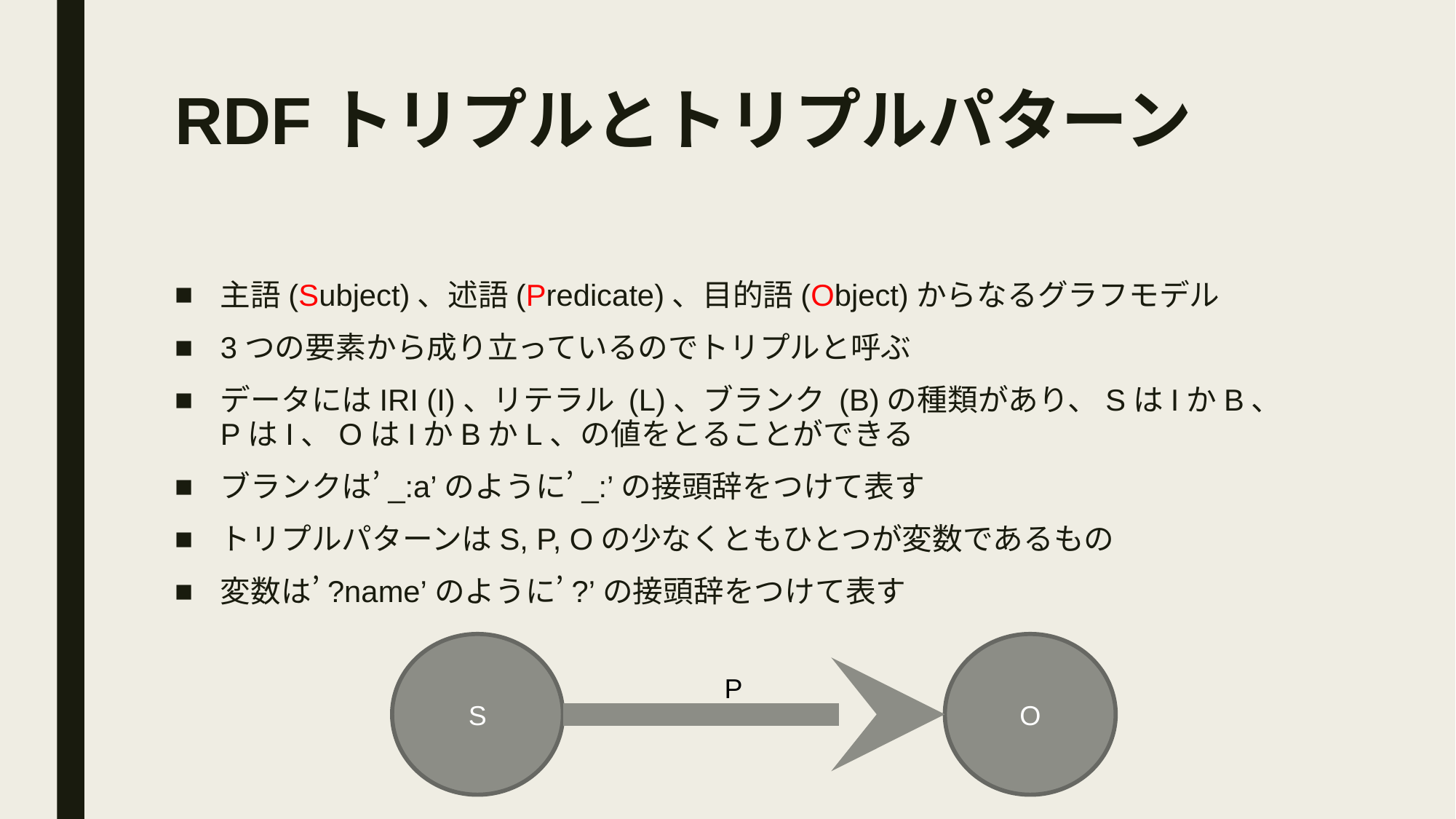

# RDFトリプルとトリプルパターン
主語(Subject)、述語(Predicate)、目的語(Object)からなるグラフモデル
3つの要素から成り立っているのでトリプルと呼ぶ
データにはIRI (I)、リテラル (L)、ブランク (B)の種類があり、SはIかB、PはI、OはIかBかL、の値をとることができる
ブランクは’_:a’のように’_:’の接頭辞をつけて表す
トリプルパターンはS, P, Oの少なくともひとつが変数であるもの
変数は’?name’のように’?’の接頭辞をつけて表す
S
O
P